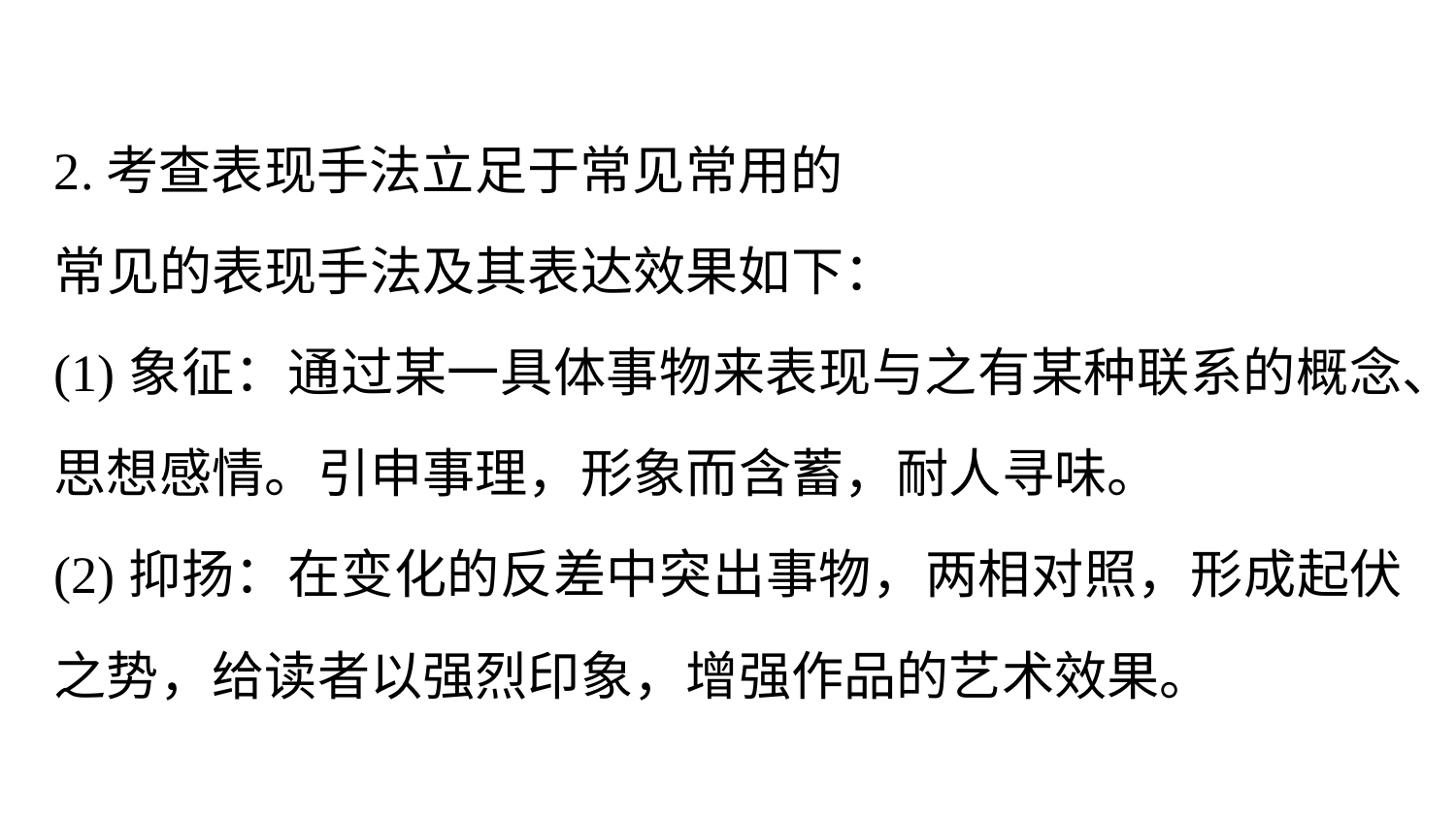

2.考查表现手法立足于常见常用的
常见的表现手法及其表达效果如下：
(1)象征：通过某一具体事物来表现与之有某种联系的概念、思想感情。引申事理，形象而含蓄，耐人寻味。
(2)抑扬：在变化的反差中突出事物，两相对照，形成起伏之势，给读者以强烈印象，增强作品的艺术效果。